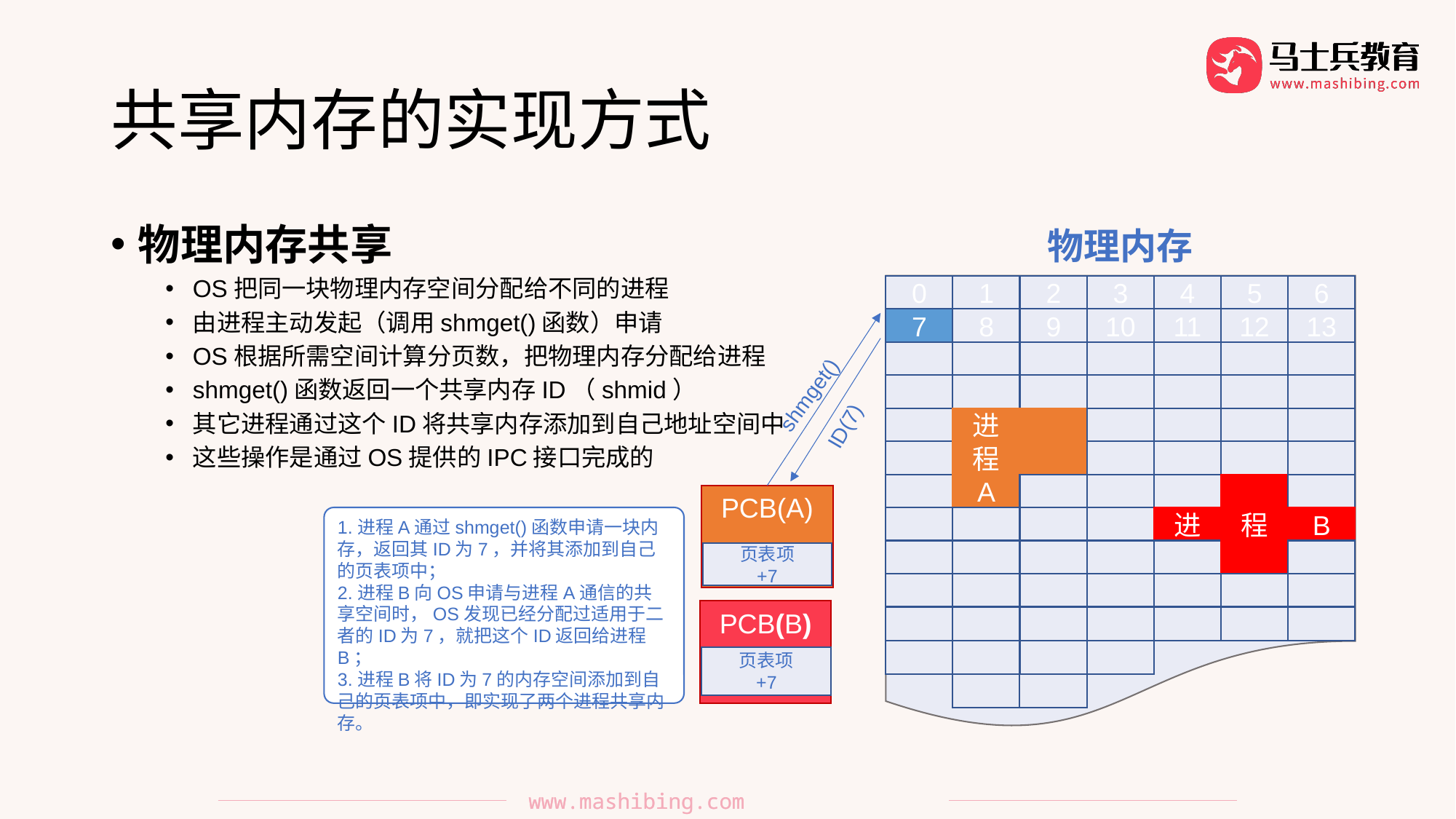

# 共享内存的实现方式
物理内存共享
OS把同一块物理内存空间分配给不同的进程
由进程主动发起（调用shmget()函数）申请
OS根据所需空间计算分页数，把物理内存分配给进程
shmget()函数返回一个共享内存ID（shmid）
其它进程通过这个ID将共享内存添加到自己地址空间中
这些操作是通过OS提供的IPC接口完成的
物理内存

0
1
2
3
4
5
6
7
8
9
10
11
12
13

进

程

A

进
程
B

shmget()
ID(7)
PCB(A)

页表项
+7
1.进程A通过shmget()函数申请一块内存，返回其ID为7，并将其添加到自己的页表项中；
2.进程B向OS申请与进程A通信的共享空间时，OS发现已经分配过适用于二者的ID为7，就把这个ID返回给进程B；
3.进程B将ID为7的内存空间添加到自己的页表项中，即实现了两个进程共享内存。

PCB(B)
页表项
+7